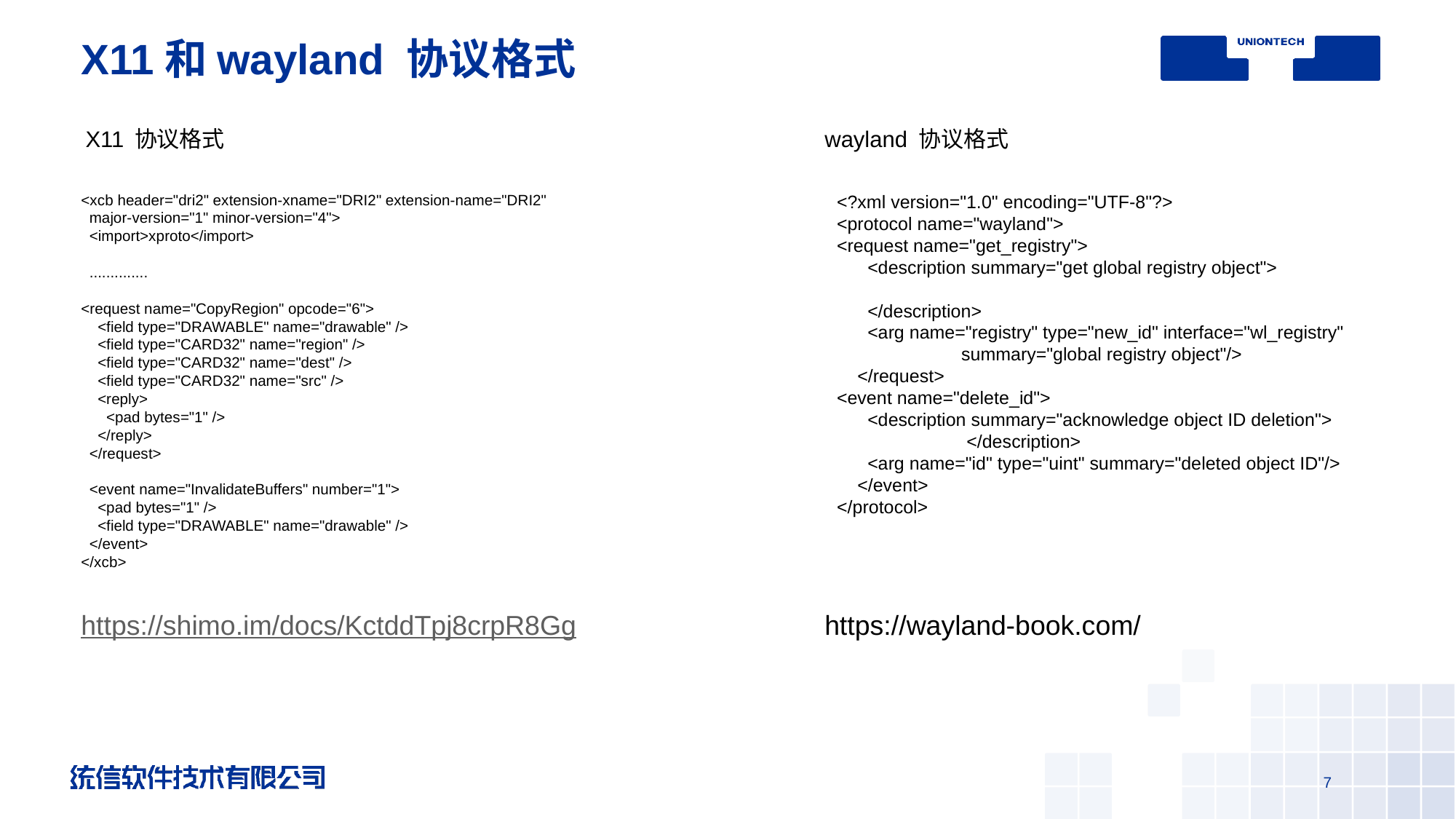

# X11和wayland 协议格式
X11 协议格式
wayland 协议格式
<xcb header="dri2" extension-xname="DRI2" extension-name="DRI2"
  major-version="1" minor-version="4">
  <import>xproto</import>

  ..............

<request name="CopyRegion" opcode="6">
    <field type="DRAWABLE" name="drawable" />
    <field type="CARD32" name="region" />
    <field type="CARD32" name="dest" />
    <field type="CARD32" name="src" />
    <reply>
      <pad bytes="1" />
    </reply>
  </request>

  <event name="InvalidateBuffers" number="1">
    <pad bytes="1" />
    <field type="DRAWABLE" name="drawable" />
  </event>
</xcb>
<?xml version="1.0" encoding="UTF-8"?>
<protocol name="wayland">
<request name="get_registry">
      <description summary="get global registry object">

      </description>
      <arg name="registry" type="new_id" interface="wl_registry"
	   summary="global registry object"/>
    </request>
<event name="delete_id">
      <description summary="acknowledge object ID deletion">
	    </description>
      <arg name="id" type="uint" summary="deleted object ID"/>
    </event>
</protocol>
https://shimo.im/docs/KctddTpj8crpR8Gg
https://wayland-book.com/